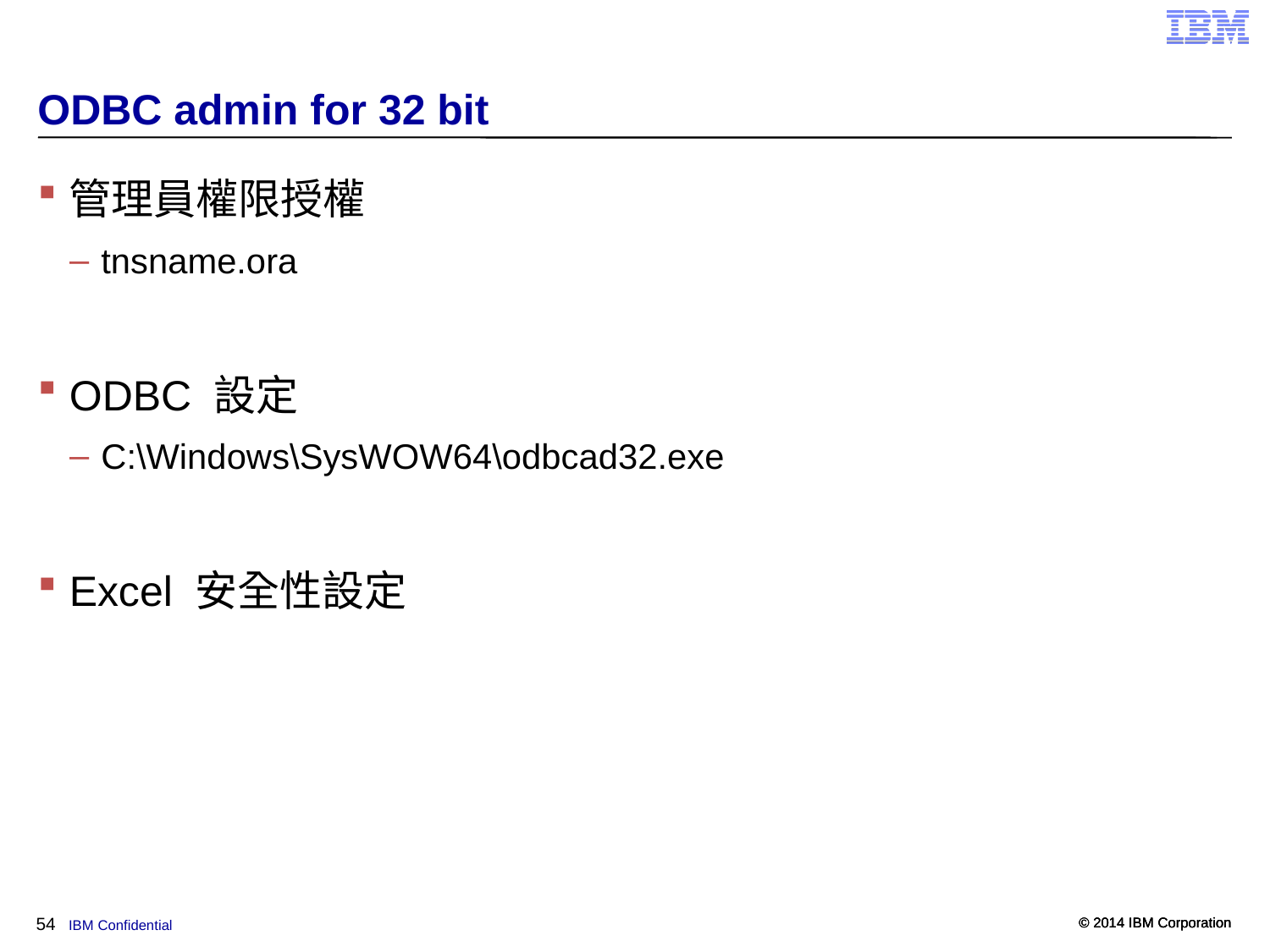

# ODBC admin for 32 bit
管理員權限授權
tnsname.ora

ODBC 設定
C:\Windows\SysWOW64\odbcad32.exe

Excel 安全性設定